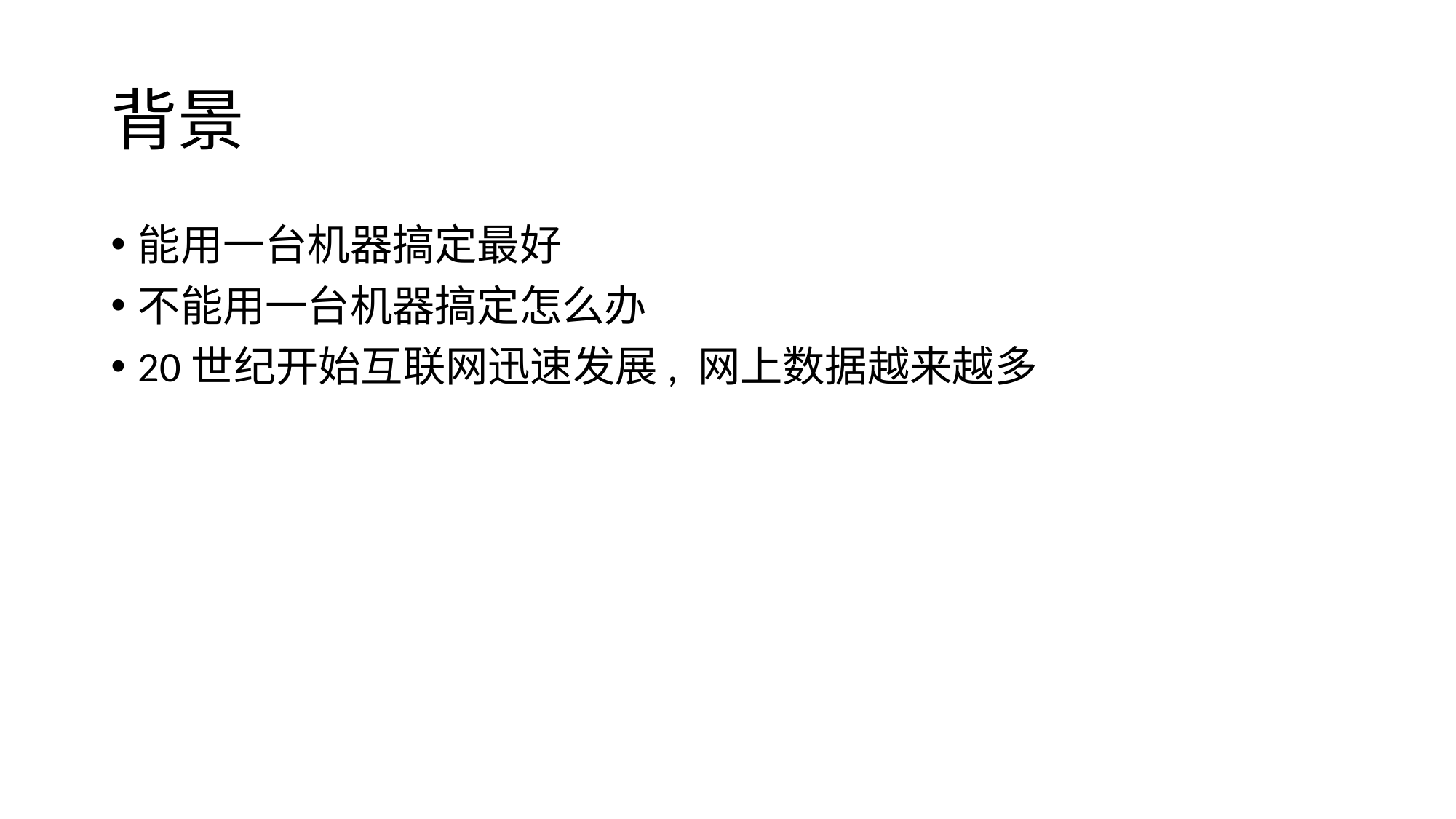

# 背景
能用一台机器搞定最好
不能用一台机器搞定怎么办
20世纪开始互联网迅速发展, 网上数据越来越多